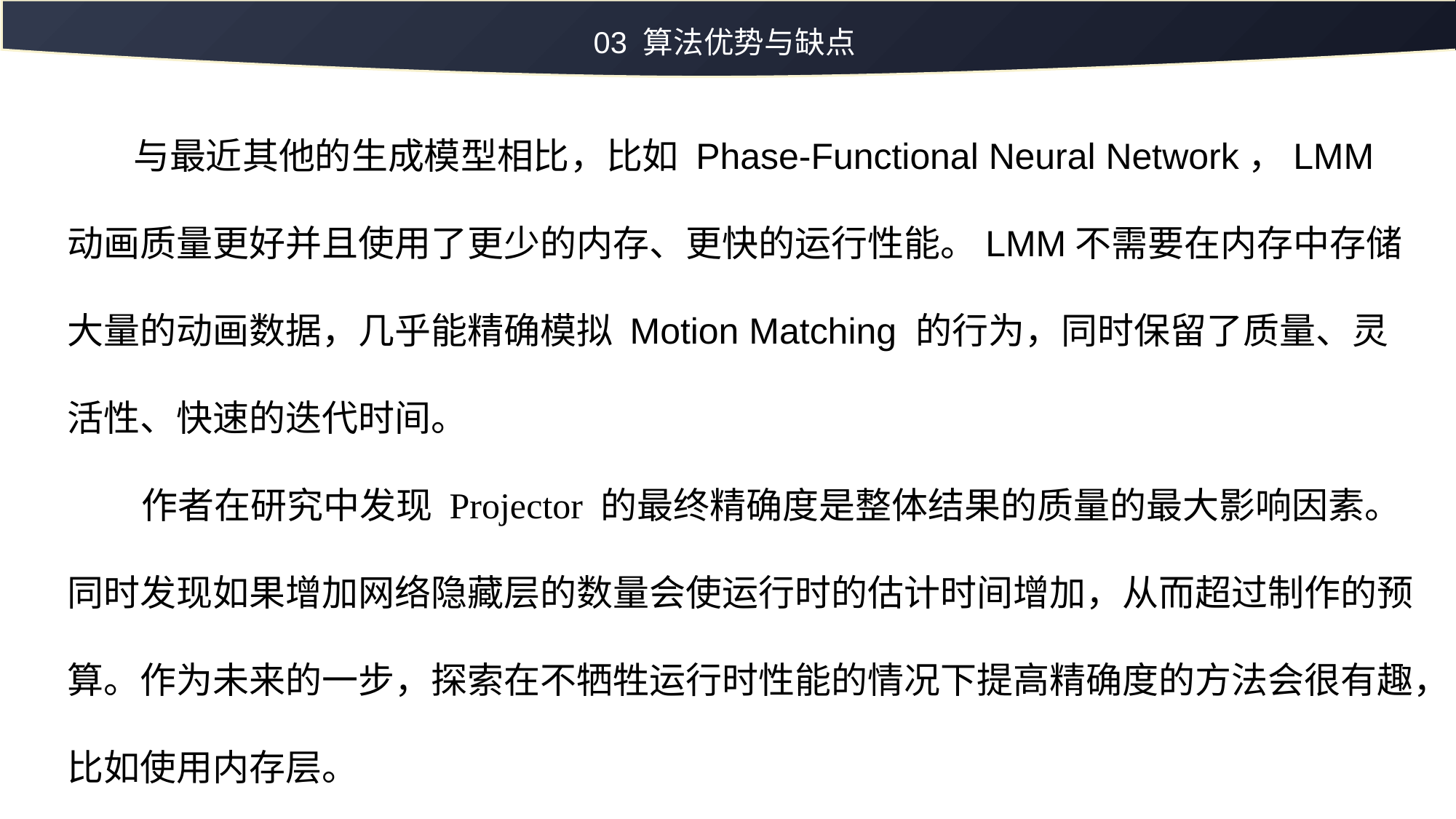

03 算法优势与缺点
       与最近其他的生成模型相比，比如 Phase-Functional Neural Network，LMM动画质量更好并且使用了更少的内存、更快的运行性能。LMM不需要在内存中存储大量的动画数据，几乎能精确模拟 Motion Matching 的行为，同时保留了质量、灵活性、快速的迭代时间。
        作者在研究中发现 Projector 的最终精确度是整体结果的质量的最大影响因素。同时发现如果增加网络隐藏层的数量会使运行时的估计时间增加，从而超过制作的预算。作为未来的一步，探索在不牺牲运行时性能的情况下提高精确度的方法会很有趣，比如使用内存层。